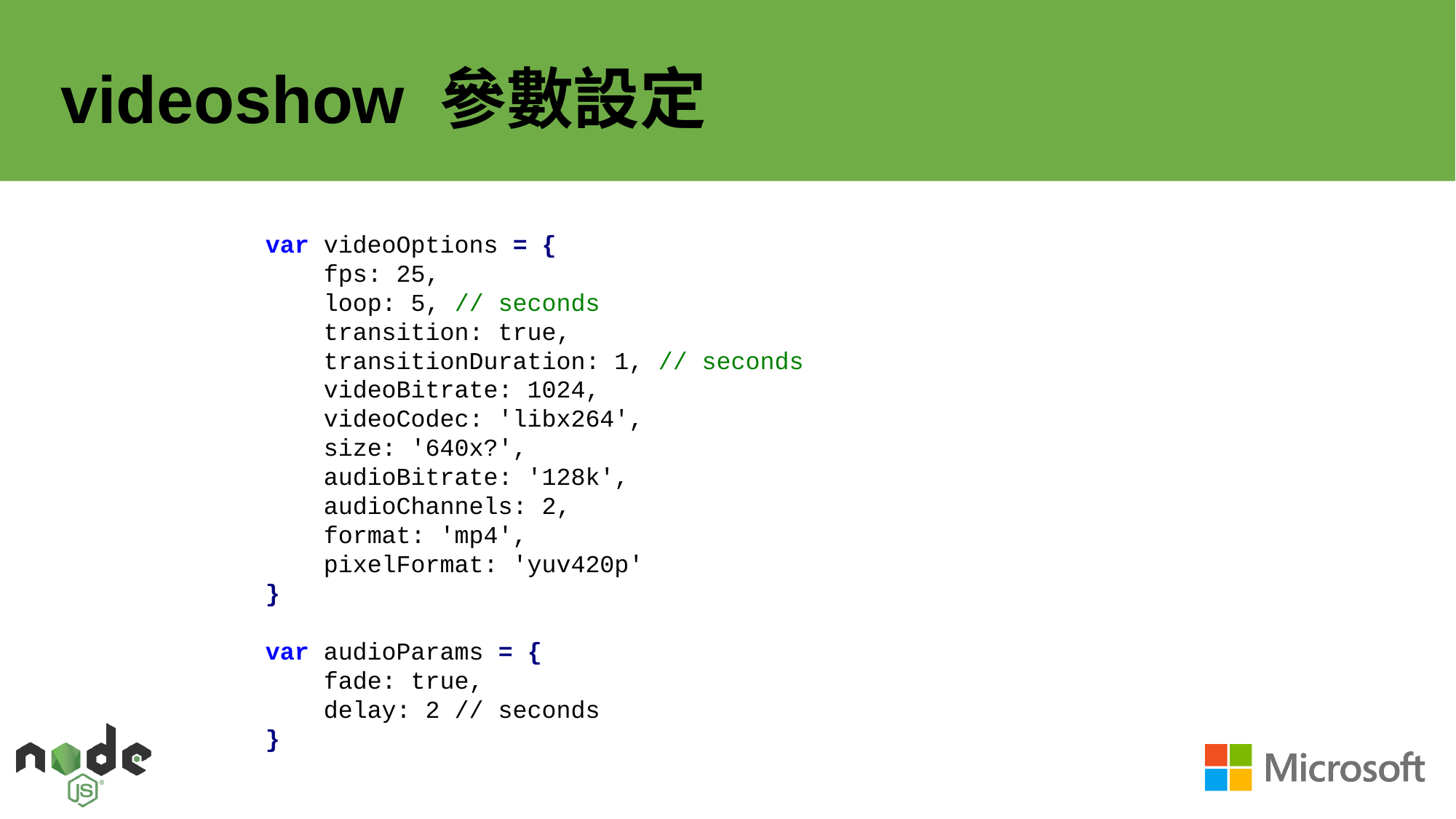

# videoshow 參數設定
var videoOptions = {
    fps: 25,
    loop: 5, // seconds
    transition: true,
    transitionDuration: 1, // seconds
    videoBitrate: 1024,
    videoCodec: 'libx264',
    size: '640x?',
    audioBitrate: '128k',
    audioChannels: 2,
    format: 'mp4',
    pixelFormat: 'yuv420p'
}
var audioParams = {
    fade: true,
    delay: 2 // seconds
}